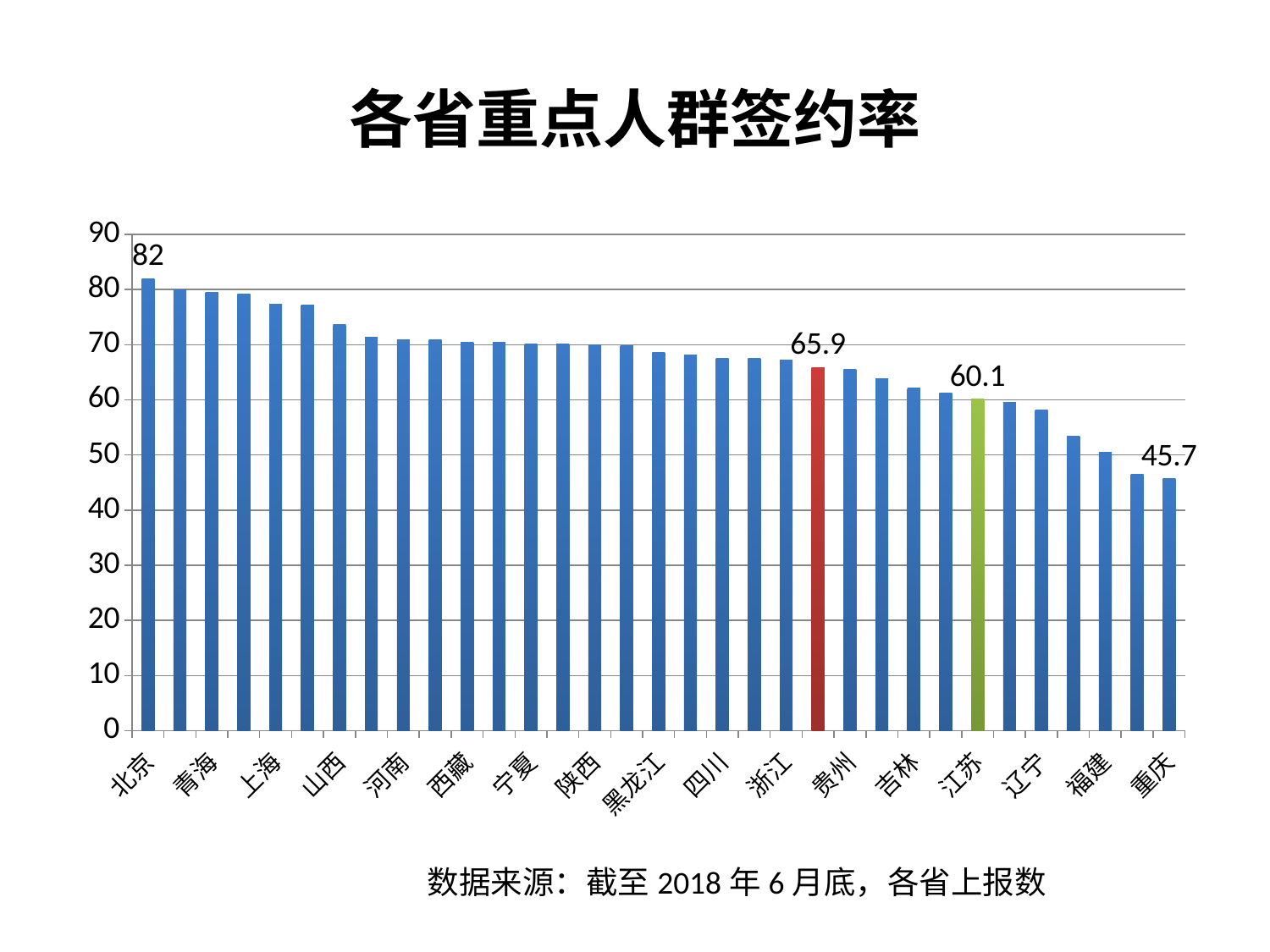

# 各省重点人群签约率

### Chart

| Category |  |
|---|---|
| 北京 | 82.0 |
| 天津 | 79.9 |
| 青海 | 79.5 |
| 云南 | 79.2 |
| 上海 | 77.4 |
| 新疆 | 77.2 |
| 山西 | 73.6 |
| 兵团 | 71.4 |
| 河南 | 70.9 |
| 广西 | 70.9 |
| 西藏 | 70.5 |
| 湖南 | 70.4 |
| 宁夏 | 70.2 |
| 内蒙古 | 70.1 |
| 陕西 | 70.0 |
| 甘肃 | 69.9 |
| 黑龙江 | 68.6 |
| 河北 | 68.1 |
| 四川 | 67.6 |
| 安徽 | 67.5 |
| 浙江 | 67.2 |
| 全国 | 65.9 |
| 贵州 | 65.6 |
| 广东 | 63.9 |
| 吉林 | 62.1 |
| 江西 | 61.2 |
| 江苏 | 60.1 |
| 湖北 | 59.5 |
| 辽宁 | 58.1 |
| 山东 | 53.4 |
| 福建 | 50.5 |
| 海南 | 46.5 |
| 重庆 | 45.7 |
数据来源：截至2018年6月底，各省上报数